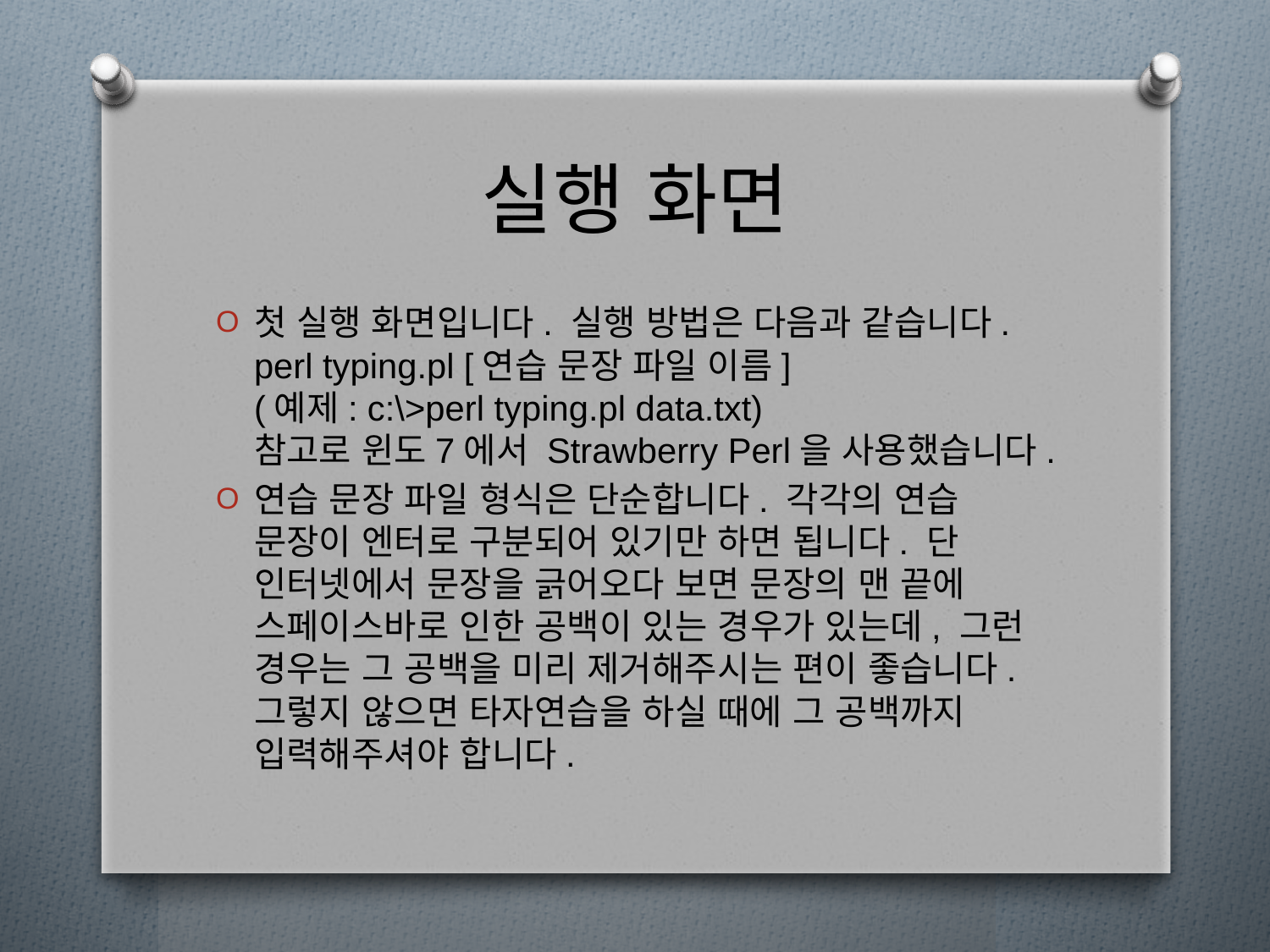

# 실행 화면
첫 실행 화면입니다. 실행 방법은 다음과 같습니다.
perl typing.pl [연습 문장 파일 이름]
(예제: c:\>perl typing.pl data.txt)
참고로 윈도7에서 Strawberry Perl을 사용했습니다.
연습 문장 파일 형식은 단순합니다. 각각의 연습 문장이 엔터로 구분되어 있기만 하면 됩니다. 단 인터넷에서 문장을 긁어오다 보면 문장의 맨 끝에 스페이스바로 인한 공백이 있는 경우가 있는데, 그런 경우는 그 공백을 미리 제거해주시는 편이 좋습니다. 그렇지 않으면 타자연습을 하실 때에 그 공백까지 입력해주셔야 합니다.